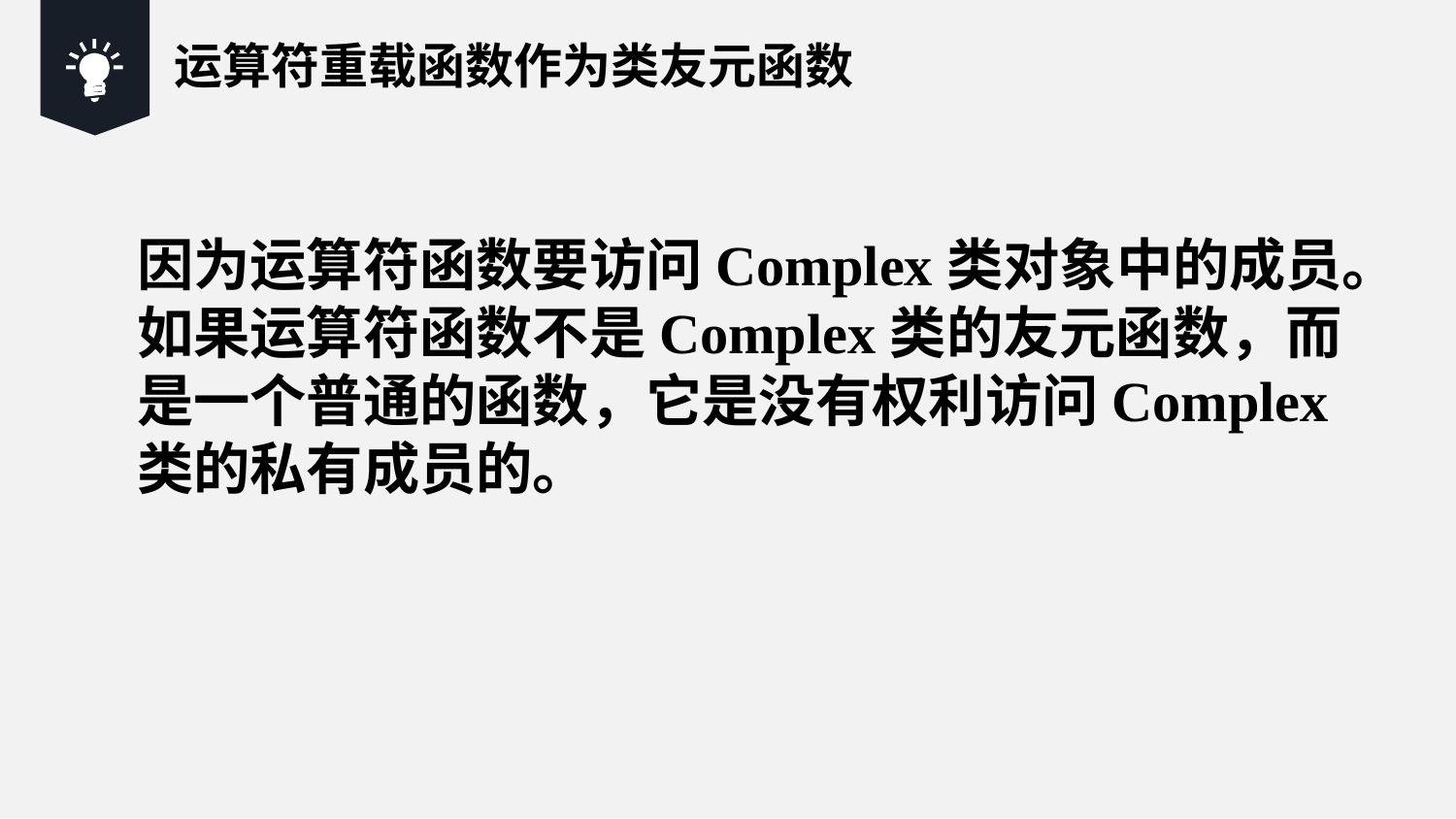

运算符重载函数作为类友元函数

因为运算符函数要访问Complex类对象中的成员。
如果运算符函数不是Complex类的友元函数，而是一个普通的函数，它是没有权利访问Complex类的私有成员的。